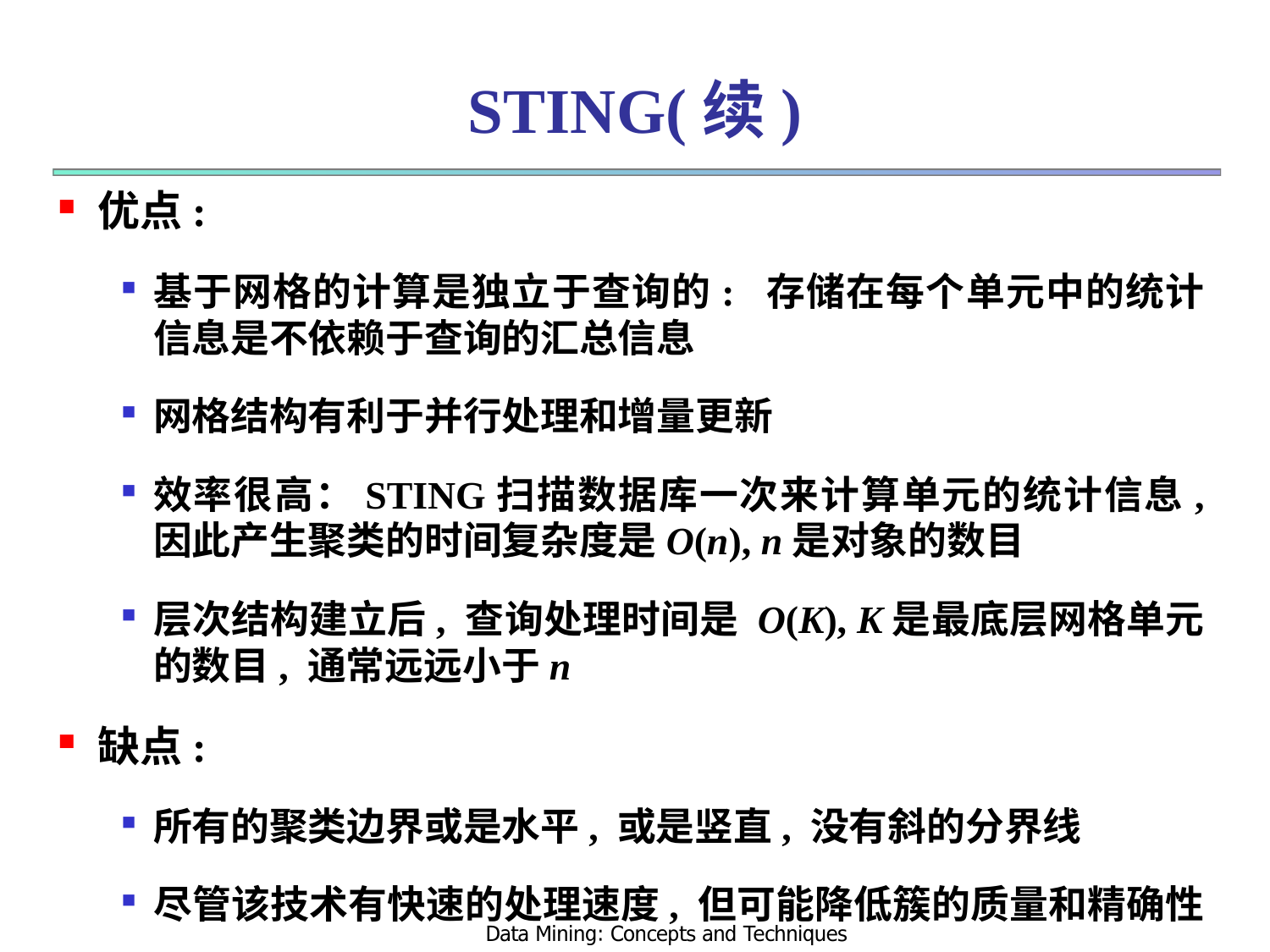

# STING(续)
优点:
基于网格的计算是独立于查询的:  存储在每个单元中的统计信息是不依赖于查询的汇总信息
网格结构有利于并行处理和增量更新
效率很高：STING扫描数据库一次来计算单元的统计信息, 因此产生聚类的时间复杂度是O(n), n是对象的数目
层次结构建立后, 查询处理时间是 O(K), K是最底层网格单元的数目, 通常远远小于n
缺点:
所有的聚类边界或是水平, 或是竖直, 没有斜的分界线
尽管该技术有快速的处理速度, 但可能降低簇的质量和精确性
Data Mining: Concepts and Techniques
93